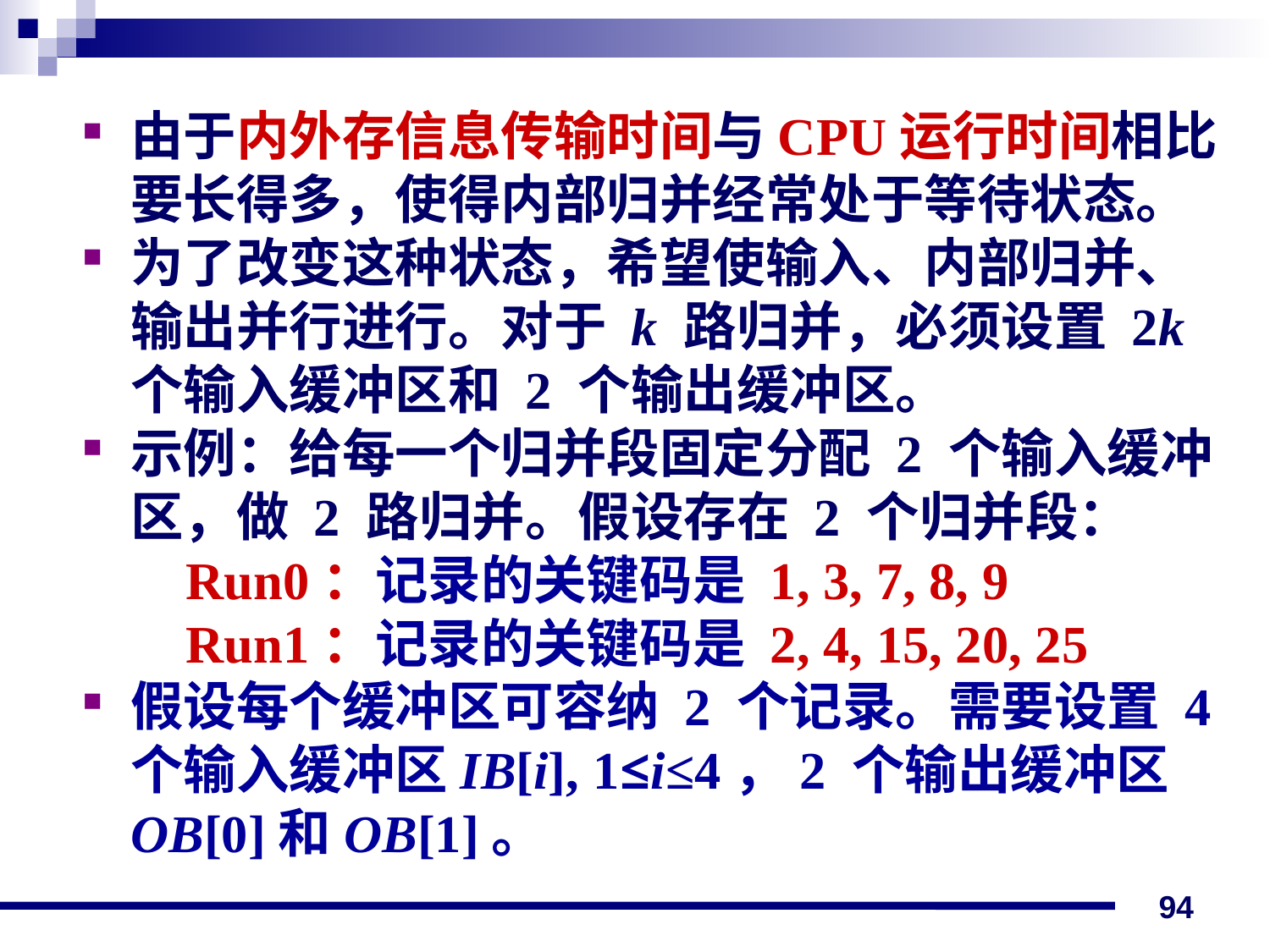

由于内外存信息传输时间与CPU运行时间相比要长得多，使得内部归并经常处于等待状态。
为了改变这种状态，希望使输入、内部归并、输出并行进行。对于 k 路归并，必须设置 2k 个输入缓冲区和 2 个输出缓冲区。
示例：给每一个归并段固定分配 2 个输入缓冲区，做 2 路归并。假设存在 2 个归并段：
	Run0：记录的关键码是 1, 3, 7, 8, 9
	Run1：记录的关键码是 2, 4, 15, 20, 25
假设每个缓冲区可容纳 2 个记录。需要设置 4 个输入缓冲区IB[i], 1≤i≤4，2 个输出缓冲区OB[0]和OB[1]。
94